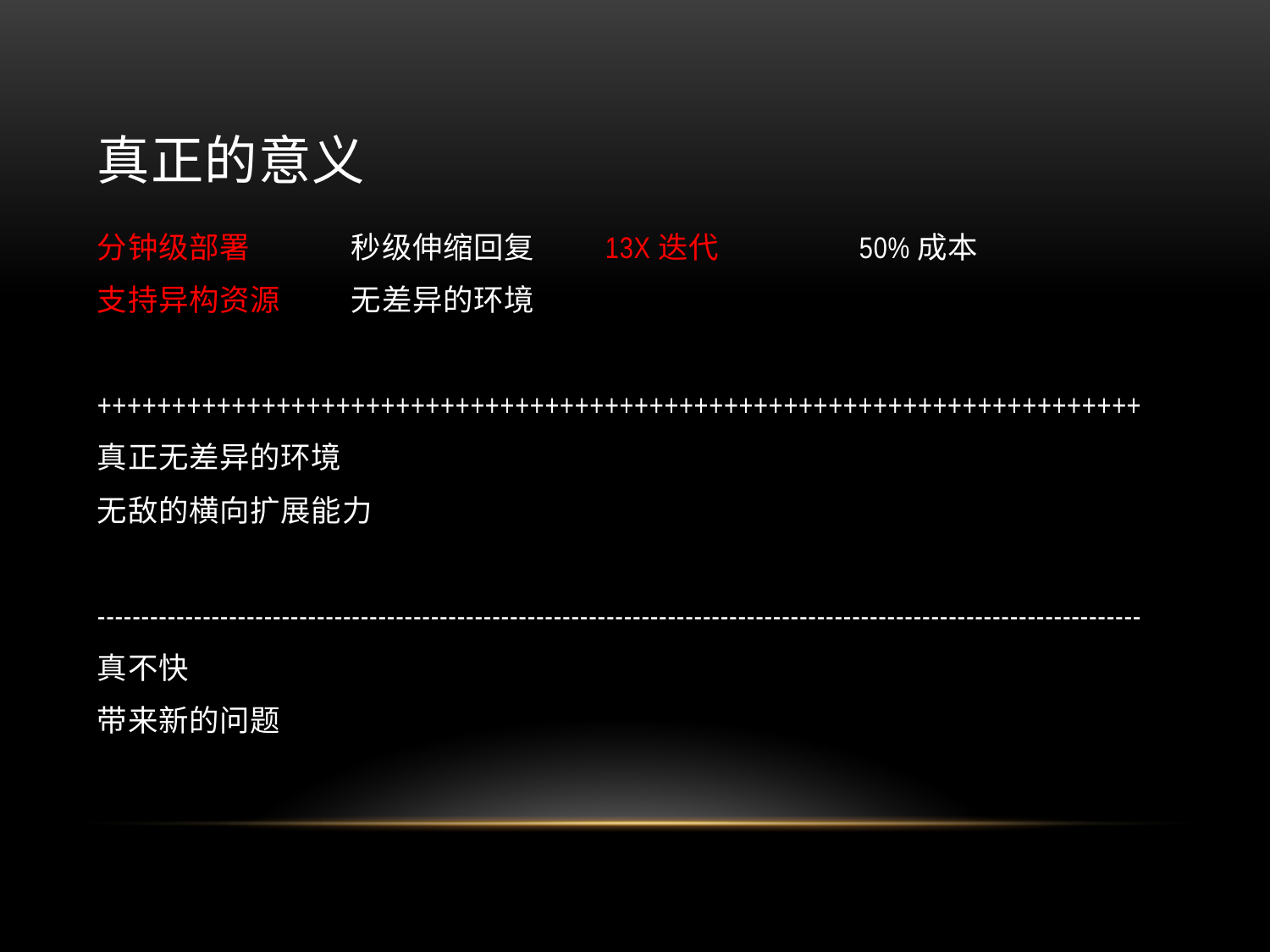

# 真正的意义
分钟级部署	秒级伸缩回复	13X迭代		50%成本
支持异构资源	无差异的环境

++++++++++++++++++++++++++++++++++++++++++++++++++++++++++++++++++++++
真正无差异的环境
无敌的横向扩展能力

-----------------------------------------------------------------------------------------------------------------------
真不快
带来新的问题